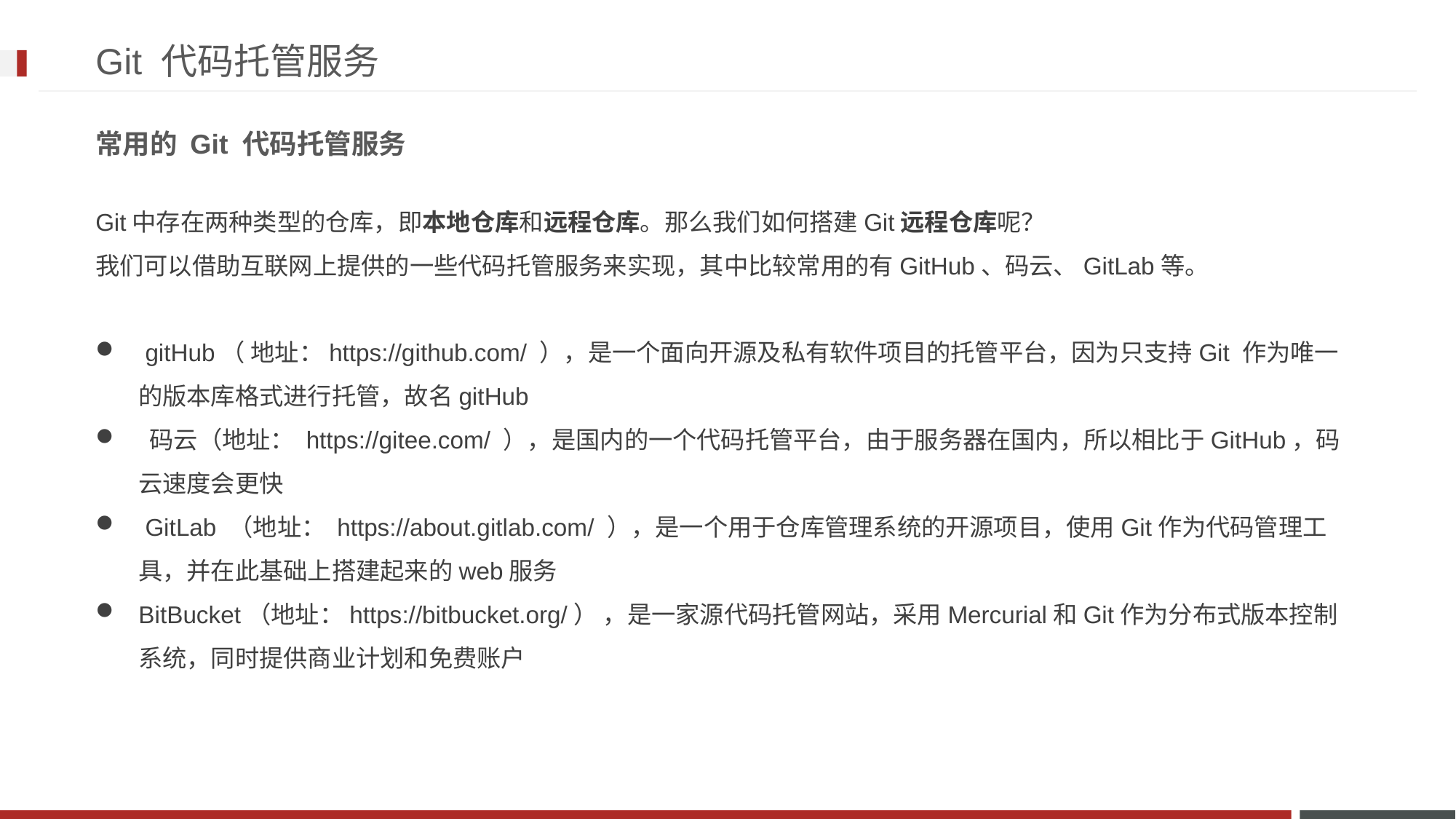

# Git 代码托管服务
常用的 Git 代码托管服务
Git中存在两种类型的仓库，即本地仓库和远程仓库。那么我们如何搭建Git远程仓库呢？
我们可以借助互联网上提供的一些代码托管服务来实现，其中比较常用的有GitHub、码云、GitLab等。

 gitHub（ 地址：https://github.com/ ），是一个面向开源及私有软件项目的托管平台，因为只支持Git 作为唯一的版本库格式进行托管，故名gitHub
 码云（地址： https://gitee.com/ ），是国内的一个代码托管平台，由于服务器在国内，所以相比于GitHub，码云速度会更快
 GitLab （地址： https://about.gitlab.com/ ），是一个用于仓库管理系统的开源项目，使用Git作为代码管理工具，并在此基础上搭建起来的web服务
BitBucket（地址：https://bitbucket.org/） ，是一家源代码托管网站，采用Mercurial和Git作为分布式版本控制系统，同时提供商业计划和免费账户